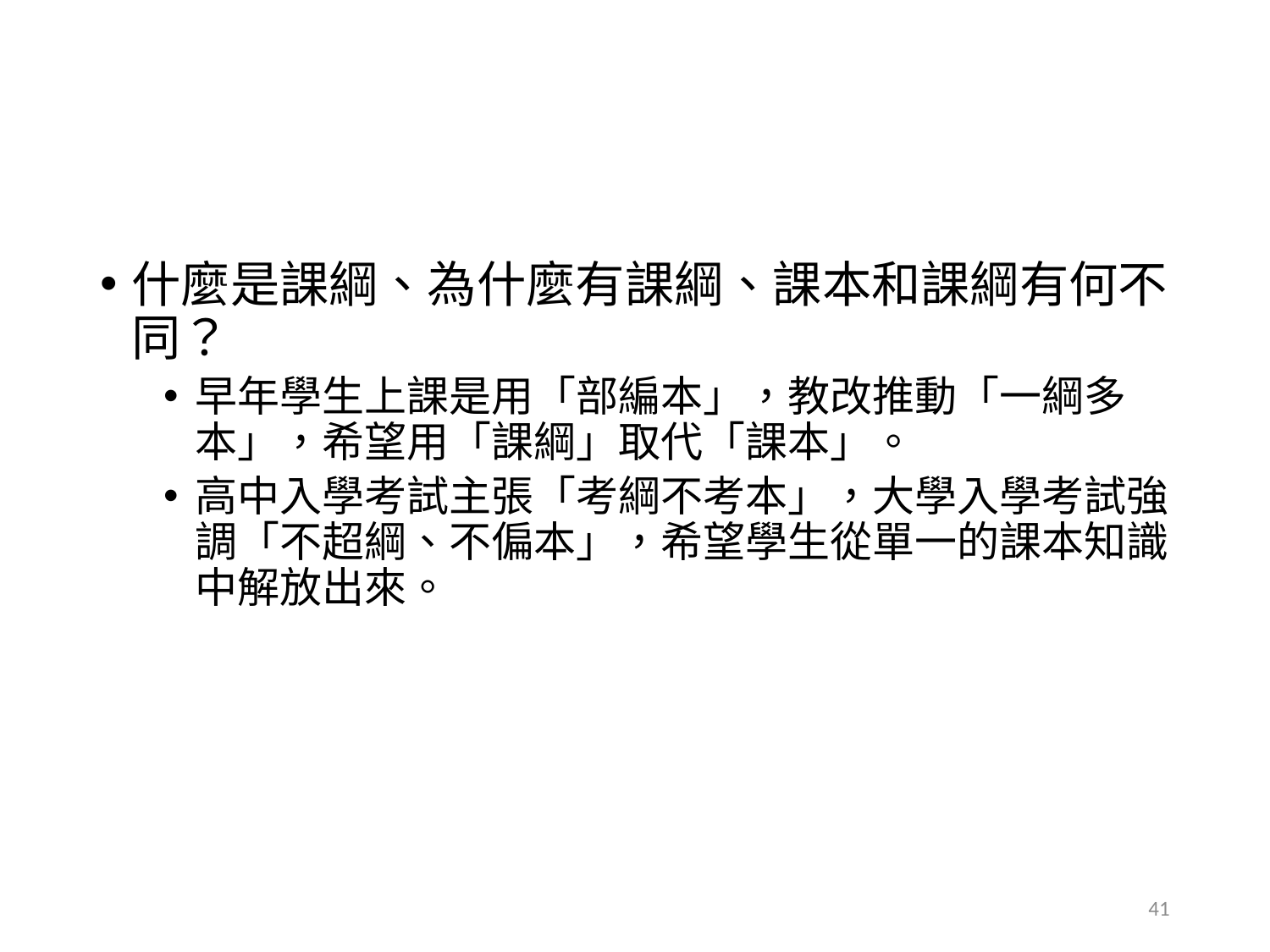

#
什麼是課綱、為什麼有課綱、課本和課綱有何不同？
早年學生上課是用「部編本」，教改推動「一綱多本」，希望用「課綱」取代「課本」。
高中入學考試主張「考綱不考本」，大學入學考試強調「不超綱、不偏本」，希望學生從單一的課本知識中解放出來。

41